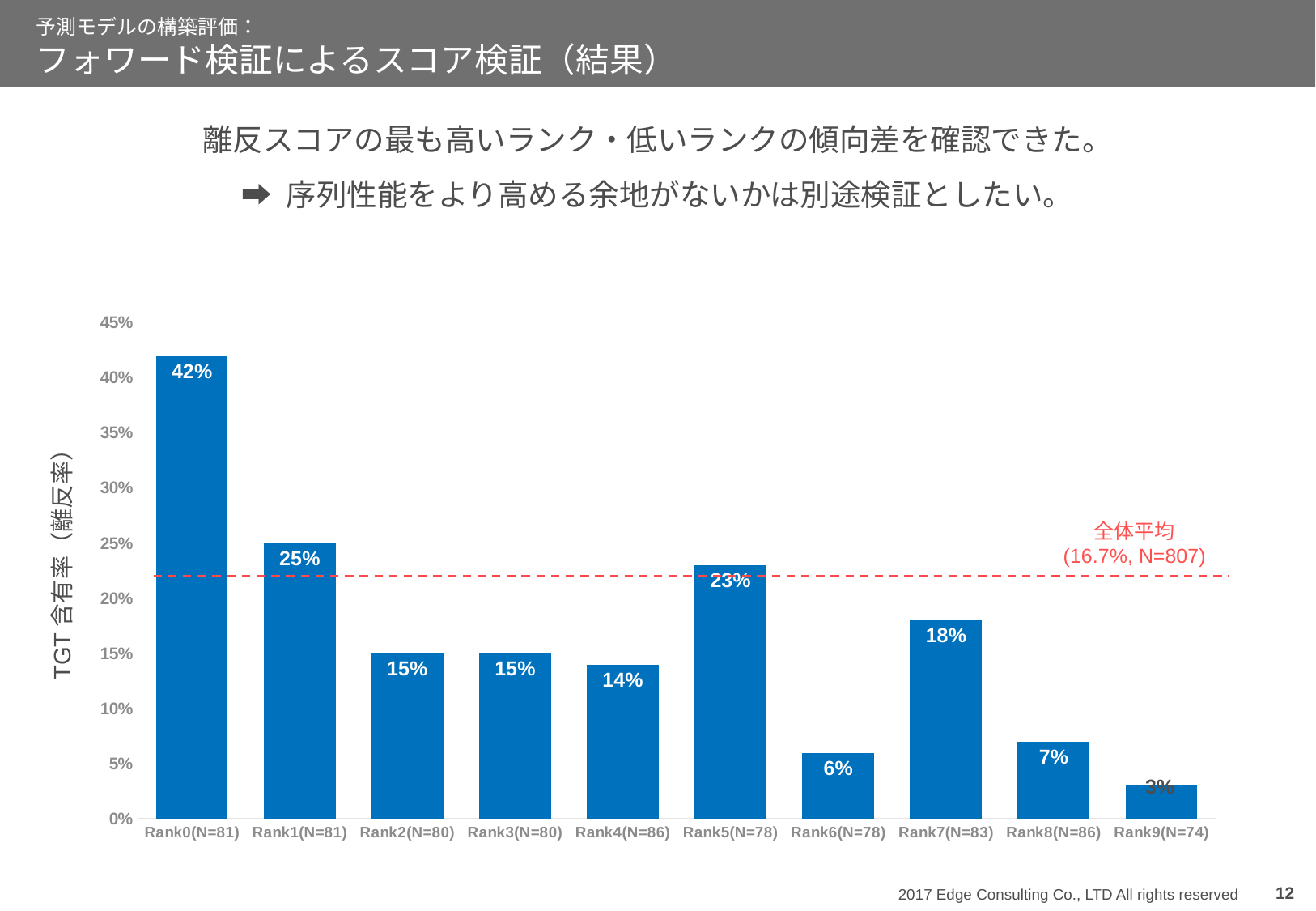

# 予測モデルの構築評価： フォワード検証によるスコア検証（結果）
離反スコアの最も高いランク・低いランクの傾向差を確認できた。
➡ 序列性能をより高める余地がないかは別途検証としたい。

### Chart

| Category | TGT% |
|---|---|
| Rank0(N=81) | 0.42 |
| Rank1(N=81) | 0.25 |
| Rank2(N=80) | 0.15 |
| Rank3(N=80) | 0.15 |
| Rank4(N=86) | 0.14 |
| Rank5(N=78) | 0.23 |
| Rank6(N=78) | 0.06 |
| Rank7(N=83) | 0.18 |
| Rank8(N=86) | 0.07 |
| Rank9(N=74) | 0.03 |
全体平均
(16.7%, N=807)
TGT含有率（離反率）
12